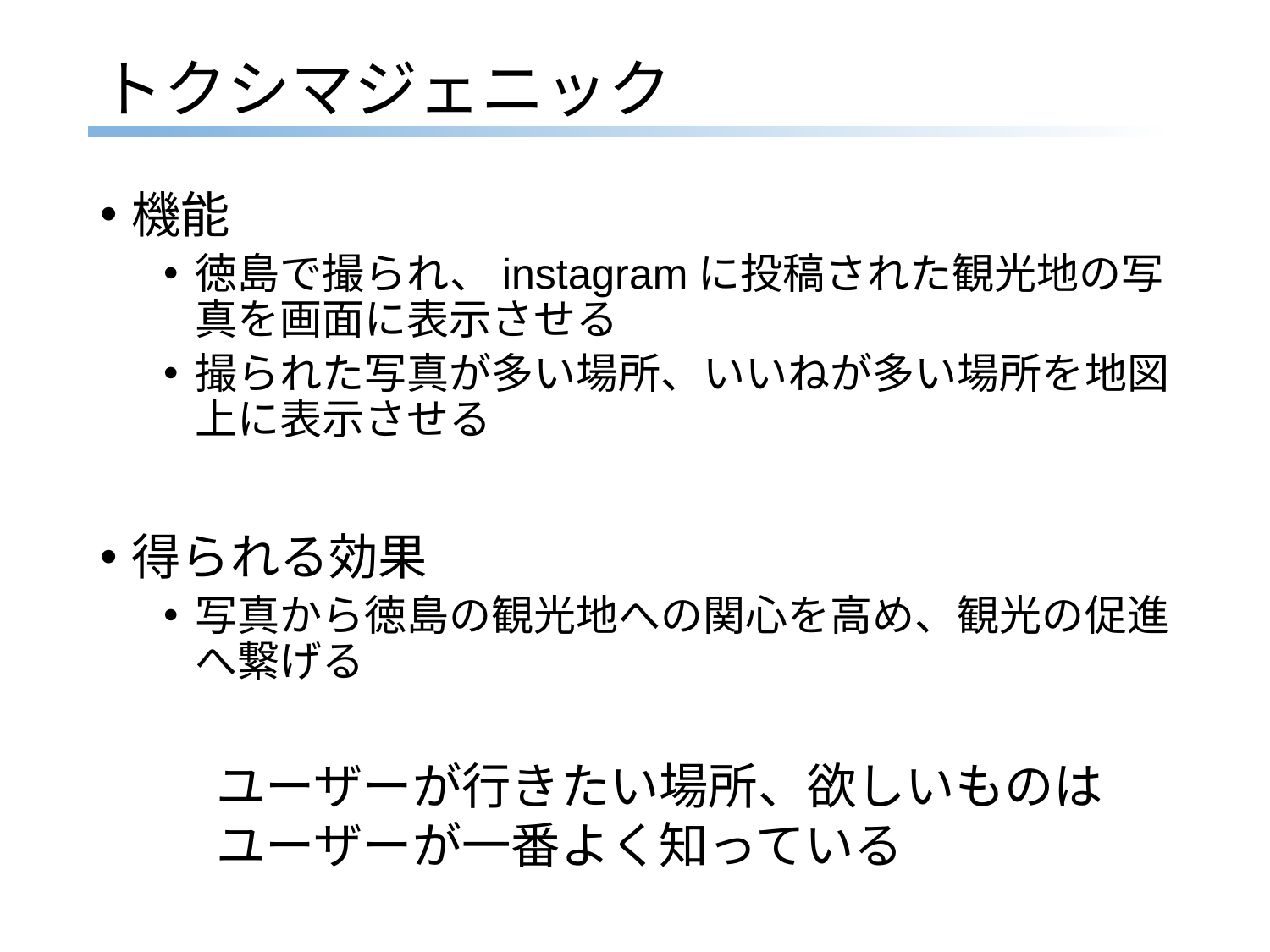

# トクシマジェニック
機能
徳島で撮られ、instagramに投稿された観光地の写真を画面に表示させる
撮られた写真が多い場所、いいねが多い場所を地図上に表示させる

得られる効果
写真から徳島の観光地への関心を高め、観光の促進へ繋げる
ユーザーが行きたい場所、欲しいものは
ユーザーが一番よく知っている